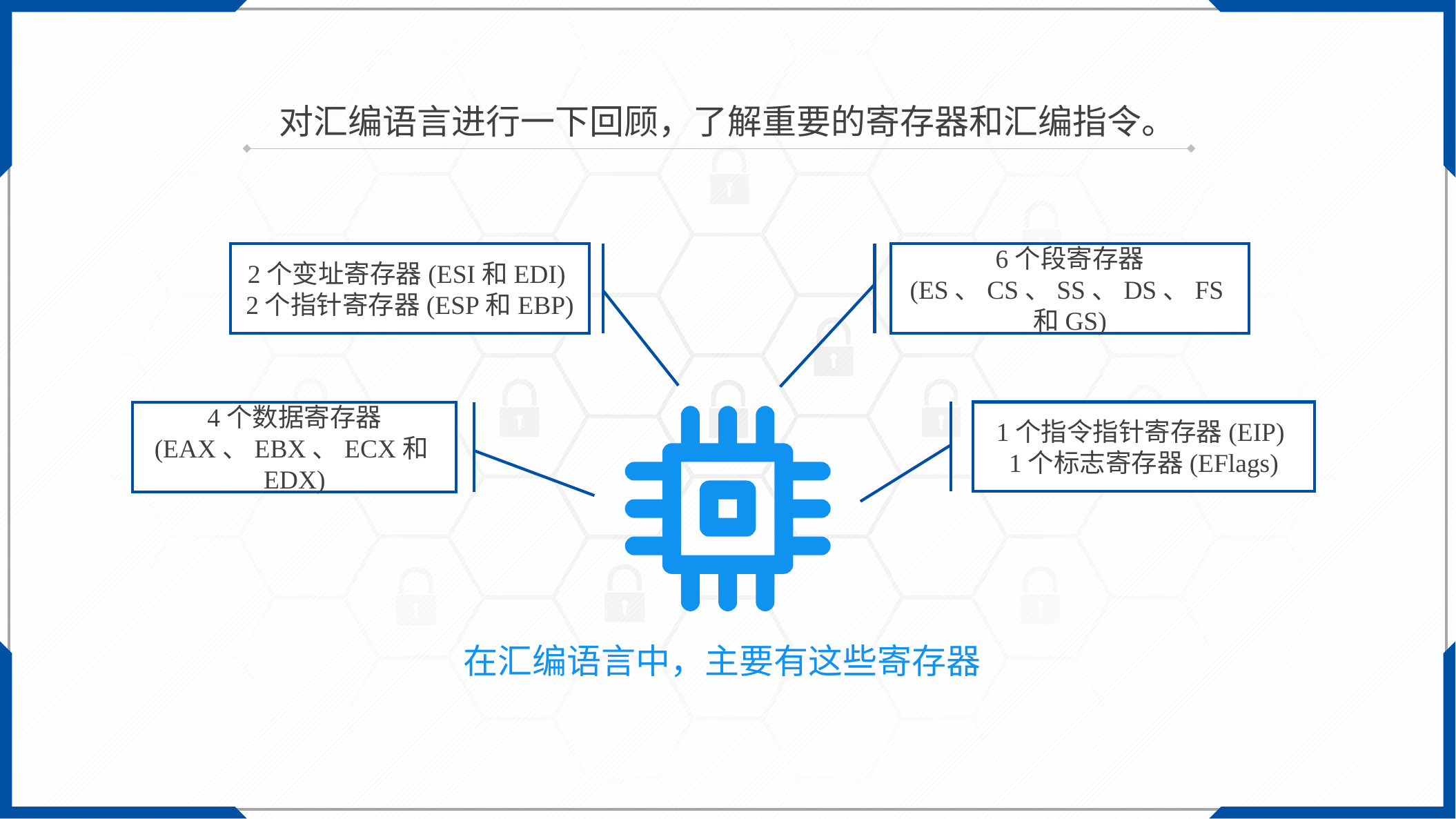

对汇编语言进行一下回顾，了解重要的寄存器和汇编指令。
2个变址寄存器(ESI和EDI)
2个指针寄存器(ESP和EBP)
6个段寄存器
(ES、CS、SS、DS、FS和GS)
1个指令指针寄存器(EIP)
1个标志寄存器(EFlags)
4个数据寄存器
(EAX、EBX、ECX和EDX)

在汇编语言中，主要有这些寄存器